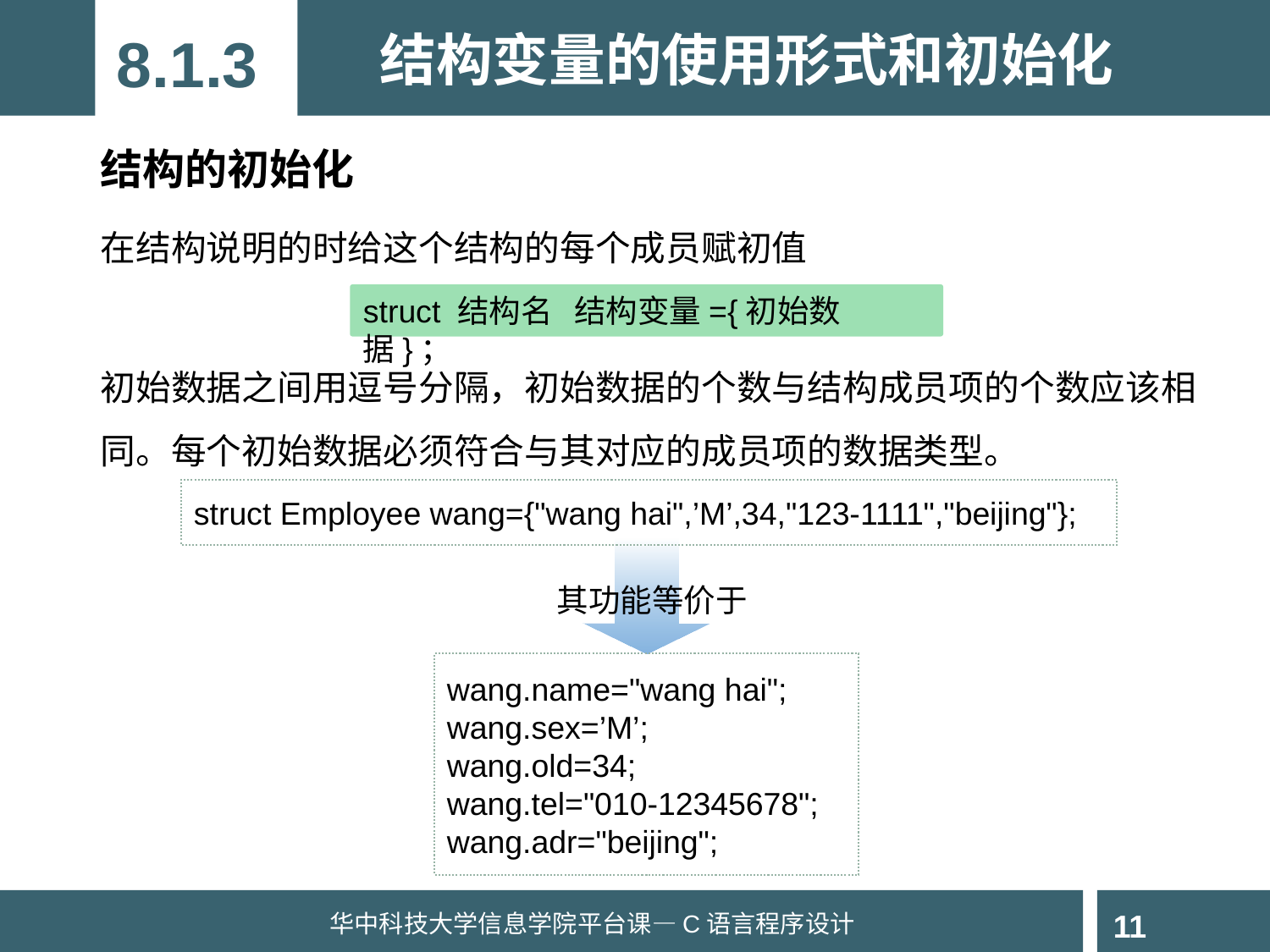

结构变量的使用形式和初始化
8.1.3
结构的初始化
在结构说明的时给这个结构的每个成员赋初值

初始数据之间用逗号分隔，初始数据的个数与结构成员项的个数应该相同。每个初始数据必须符合与其对应的成员项的数据类型。

struct 结构名   结构变量={初始数据}；
struct Employee wang={"wang hai",’M’,34,"123-1111","beijing"};

其功能等价于
wang.name="wang hai";
wang.sex=’M’;
wang.old=34;
wang.tel="010-12345678";
wang.adr="beijing";